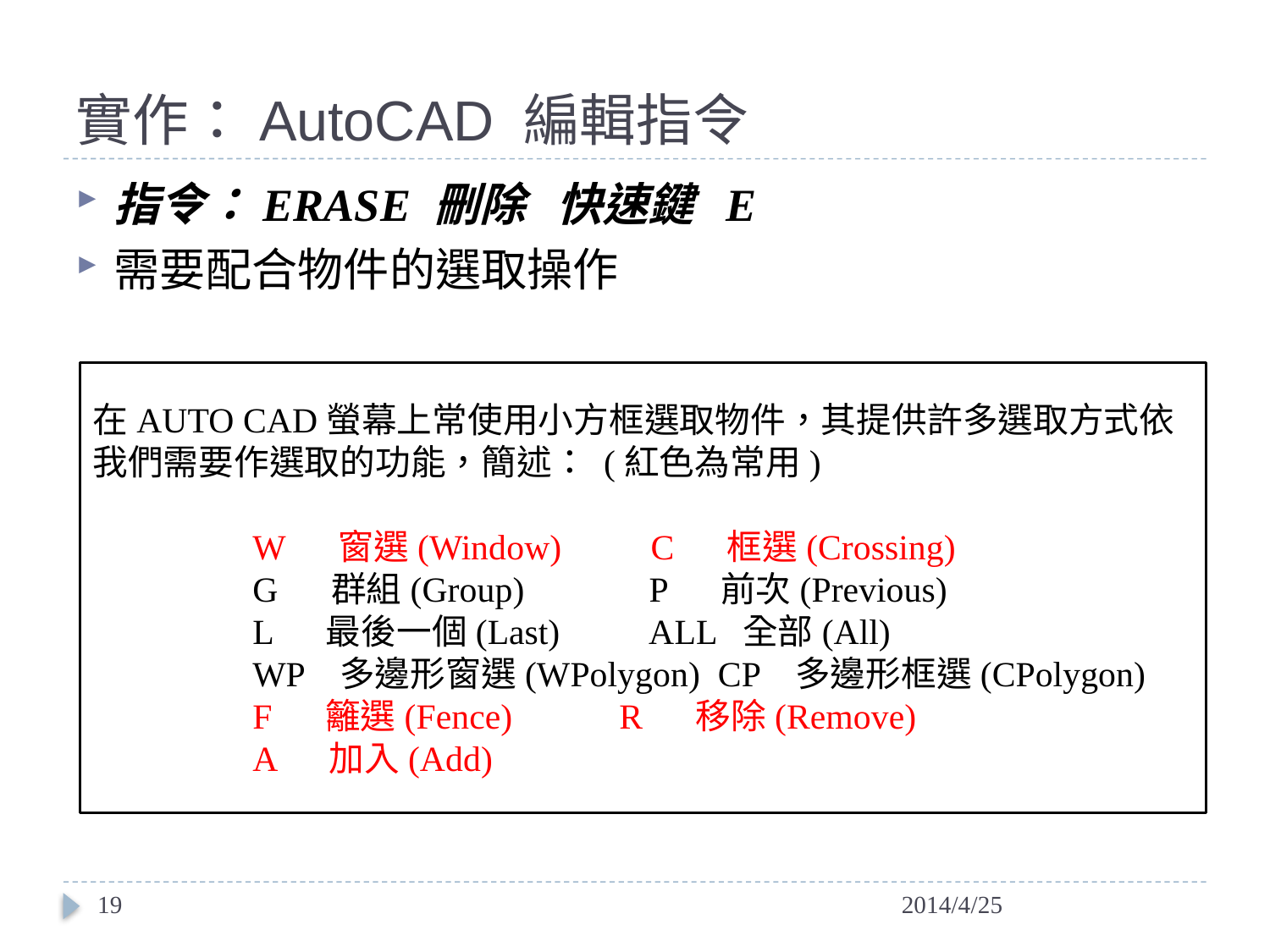

# 實作：AutoCAD 編輯指令
指令：ERASE 刪除   快速鍵  E
需要配合物件的選取操作

物件選取方式
在AUTO CAD螢幕上常使用小方框選取物件，其提供許多選取方式依我們需要作選取的功能，簡述： (紅色為常用)

                  W     窗選(Window)          C     框選(Crossing)
                  G     群組(Group)              P     前次(Previous)
                  L     最後一個(Last)          ALL  全部(All)
                  WP   多邊形窗選(WPolygon)  CP   多邊形框選(CPolygon)
                  F     籬選(Fence)            R     移除(Remove)
                  A     加入(Add)
19
2014/4/25